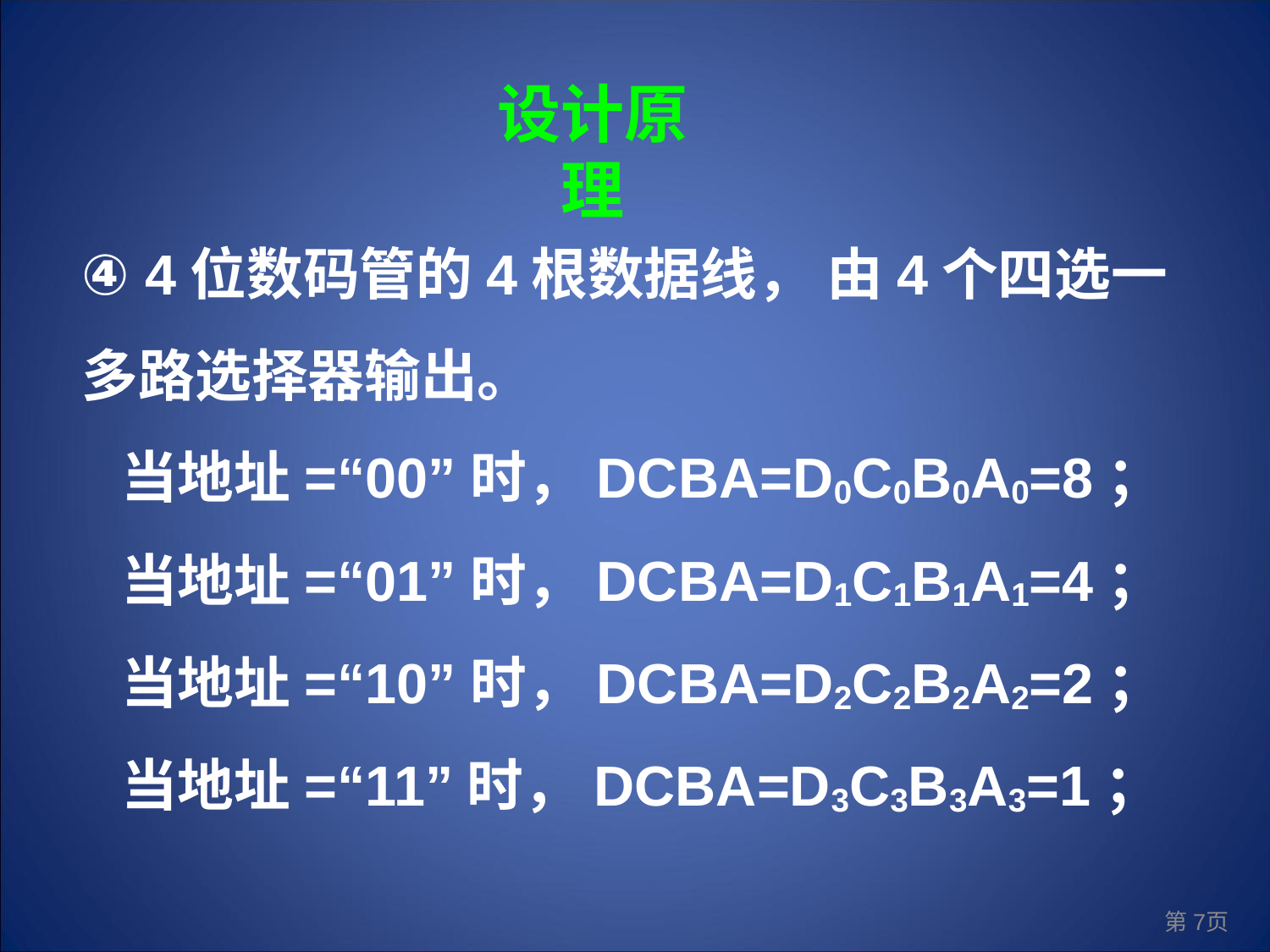

设计原理
④ 4位数码管的4根数据线， 由4个四选一多路选择器输出。
  当地址=“00”时，DCBA=D0C0B0A0=8；
  当地址=“01”时，DCBA=D1C1B1A1=4；
  当地址=“10”时，DCBA=D2C2B2A2=2；
  当地址=“11”时，DCBA=D3C3B3A3=1；